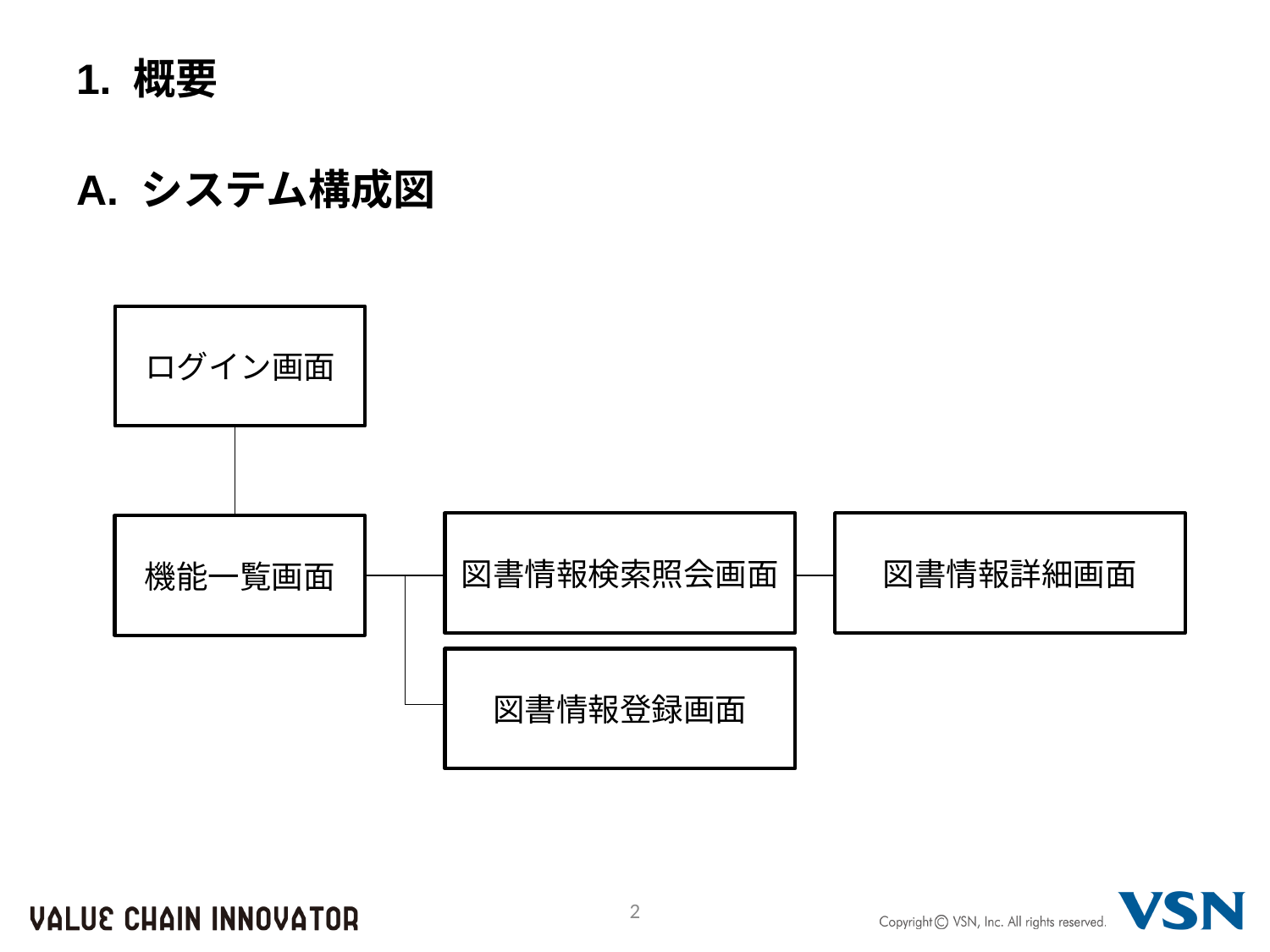

# 1. 概要
A. システム構成図
ログイン画面
図書情報詳細画面
図書情報検索照会画面
機能一覧画面
図書情報登録画面
2